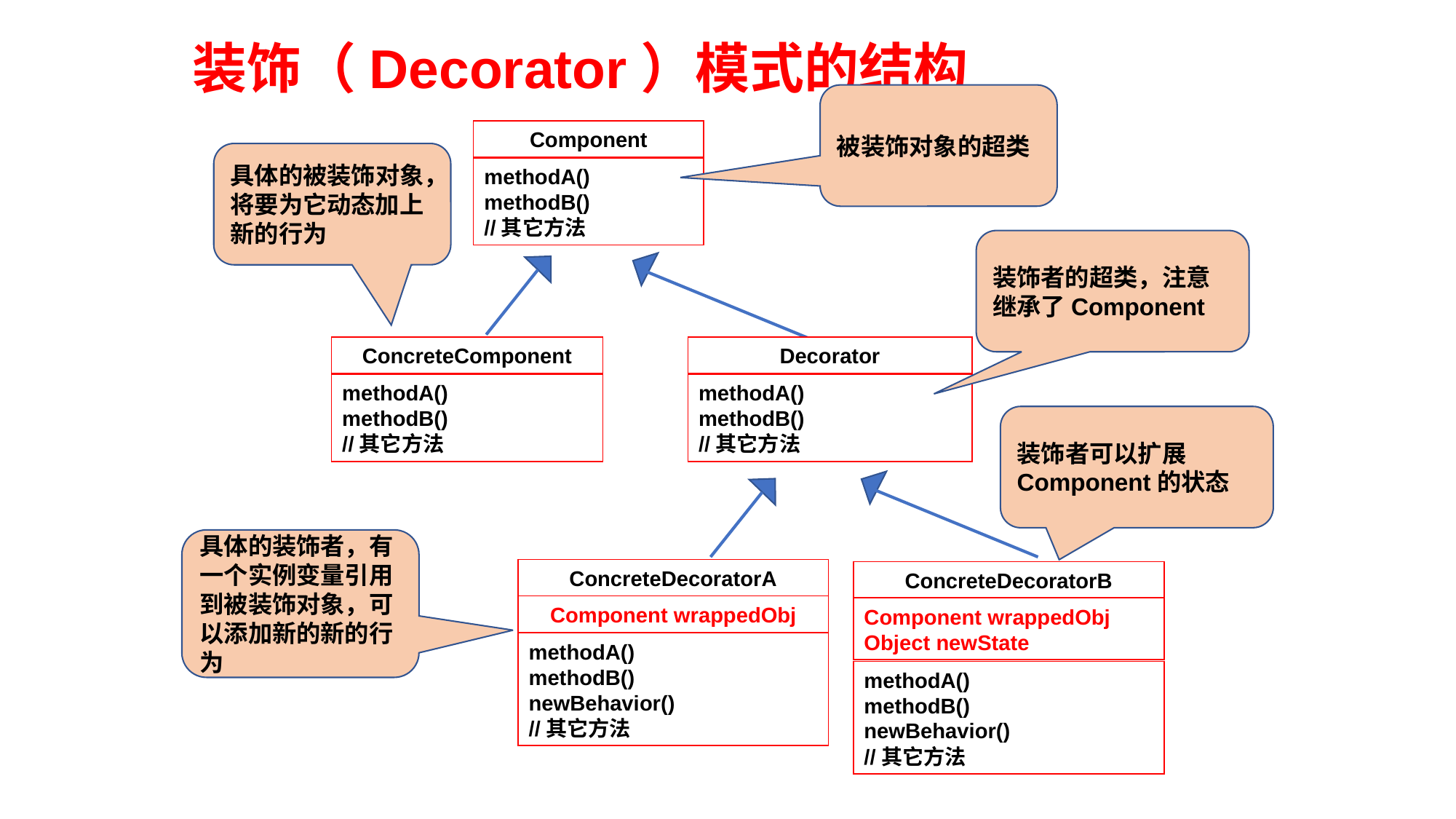

装饰（Decorator）模式的结构
被装饰对象的超类
Component
methodA()
methodB()
//其它方法
具体的被装饰对象，将要为它动态加上新的行为
装饰者的超类，注意继承了Component

ConcreteComponent
methodA()
methodB()
//其它方法
Decorator
methodA()
methodB()
//其它方法
装饰者可以扩展Component的状态

具体的装饰者，有一个实例变量引用到被装饰对象，可以添加新的新的行为
ConcreteDecoratorA
Component wrappedObj
methodA()
methodB()
newBehavior()
//其它方法
ConcreteDecoratorB
Component wrappedObj
Object newState
methodA()
methodB()
newBehavior()
//其它方法
178